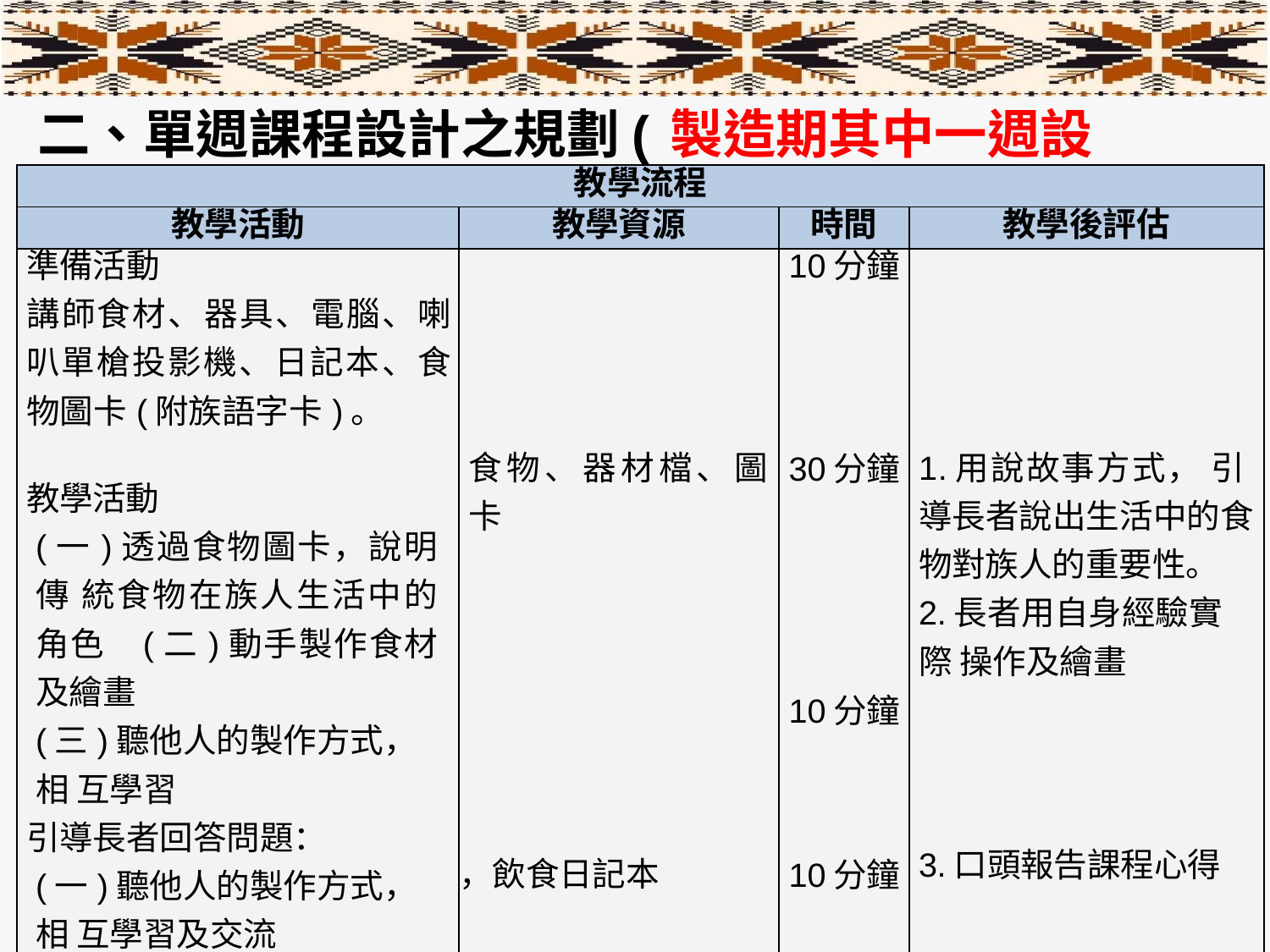

# 二、單週課程設計之規劃(製造期其中一週設計)
| 教學流程 |  |  |  |
| --- | --- | --- | --- |
| 教學活動 | 教學資源 | 時間 | 教學後評估 |
| 準備活動 講師食材、器具、電腦、喇 叭單槍投影機、日記本、食 物圖卡(附族語字卡)。 教學活動 (一)透過食物圖卡，說明傳 統食物在族人生活中的角色 (二)動手製作食材及繪畫 (三)聽他人的製作方式，相 互學習 引導長者回答問題： (一)聽他人的製作方式，相 互學習及交流 討論 (一)分享食物對個人的感想 並做紀錄 | 食物、器材檔、圖 卡 ，飲食日記本 | 10分鐘 30分鐘 10分鐘 10分鐘 | 1.用說故事方式， 引 導長者說出生活中的食 物對族人的重要性。 2.長者用自身經驗實際 操作及繪畫 3.口頭報告課程心得 |